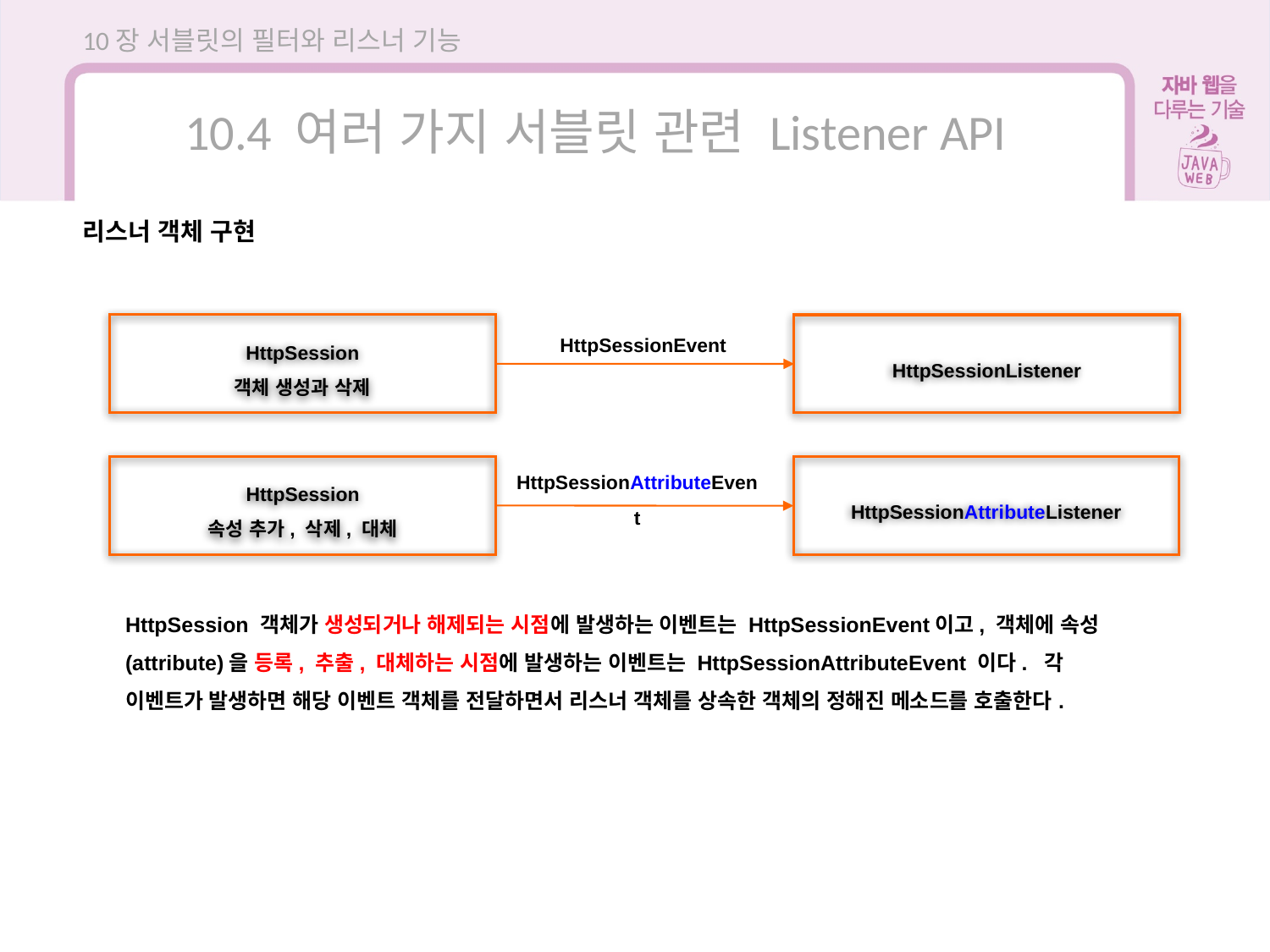

10장 서블릿의 필터와 리스너 기능
10.4 여러 가지 서블릿 관련 Listener API
리스너 객체 구현
HttpSession
객체 생성과 삭제
HttpSessionListener
HttpSessionEvent
HttpSessionAttributeEvent
HttpSession
속성 추가, 삭제, 대체
HttpSessionAttributeListener
HttpSession 객체가 생성되거나 해제되는 시점에 발생하는 이벤트는 HttpSessionEvent이고, 객체에 속성(attribute)을 등록, 추출, 대체하는 시점에 발생하는 이벤트는 HttpSessionAttributeEvent 이다.  각 이벤트가 발생하면 해당 이벤트 객체를 전달하면서 리스너 객체를 상속한 객체의 정해진 메소드를 호출한다.